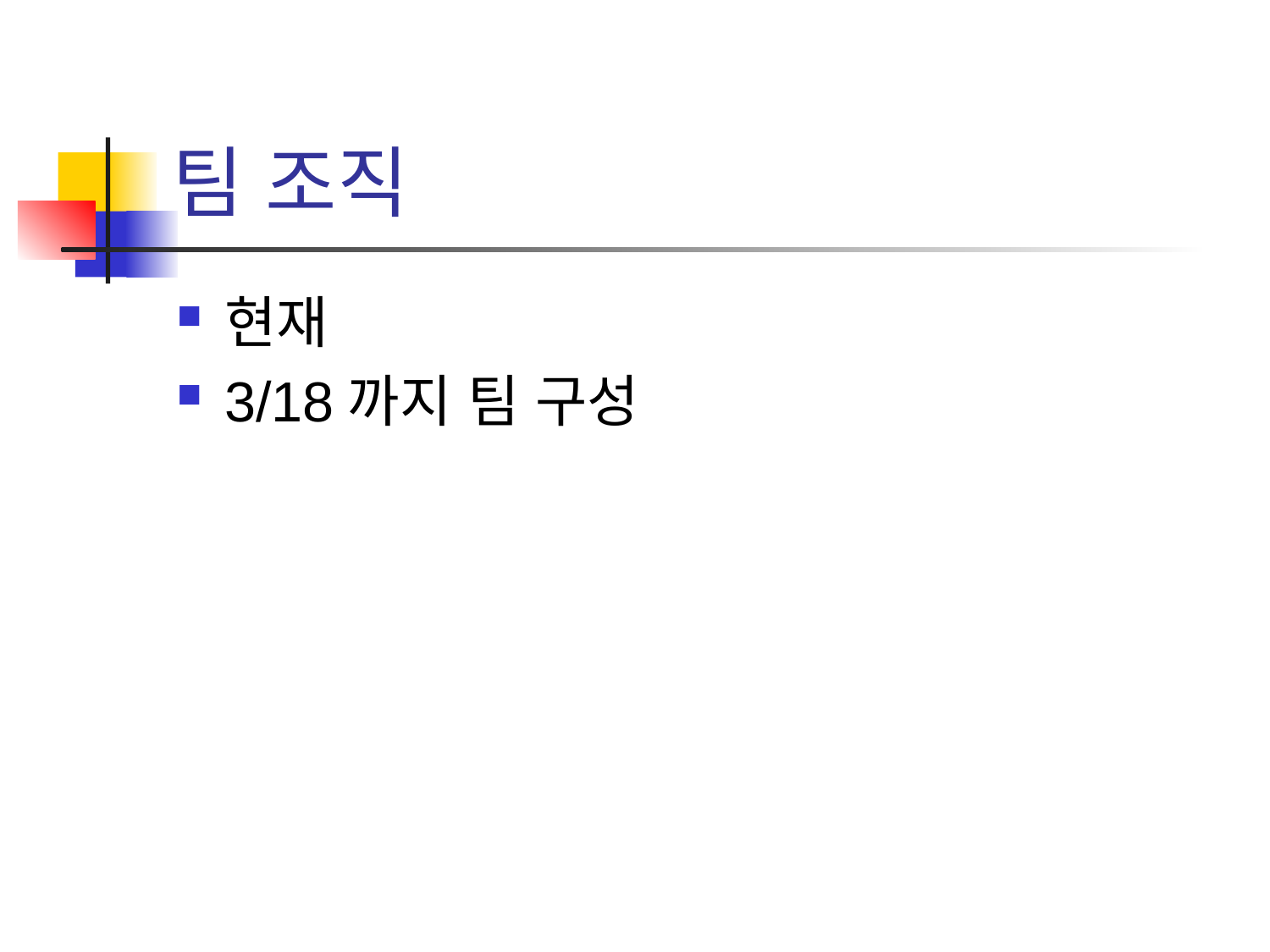

# 팀 조직
현재
3/18까지 팀 구성